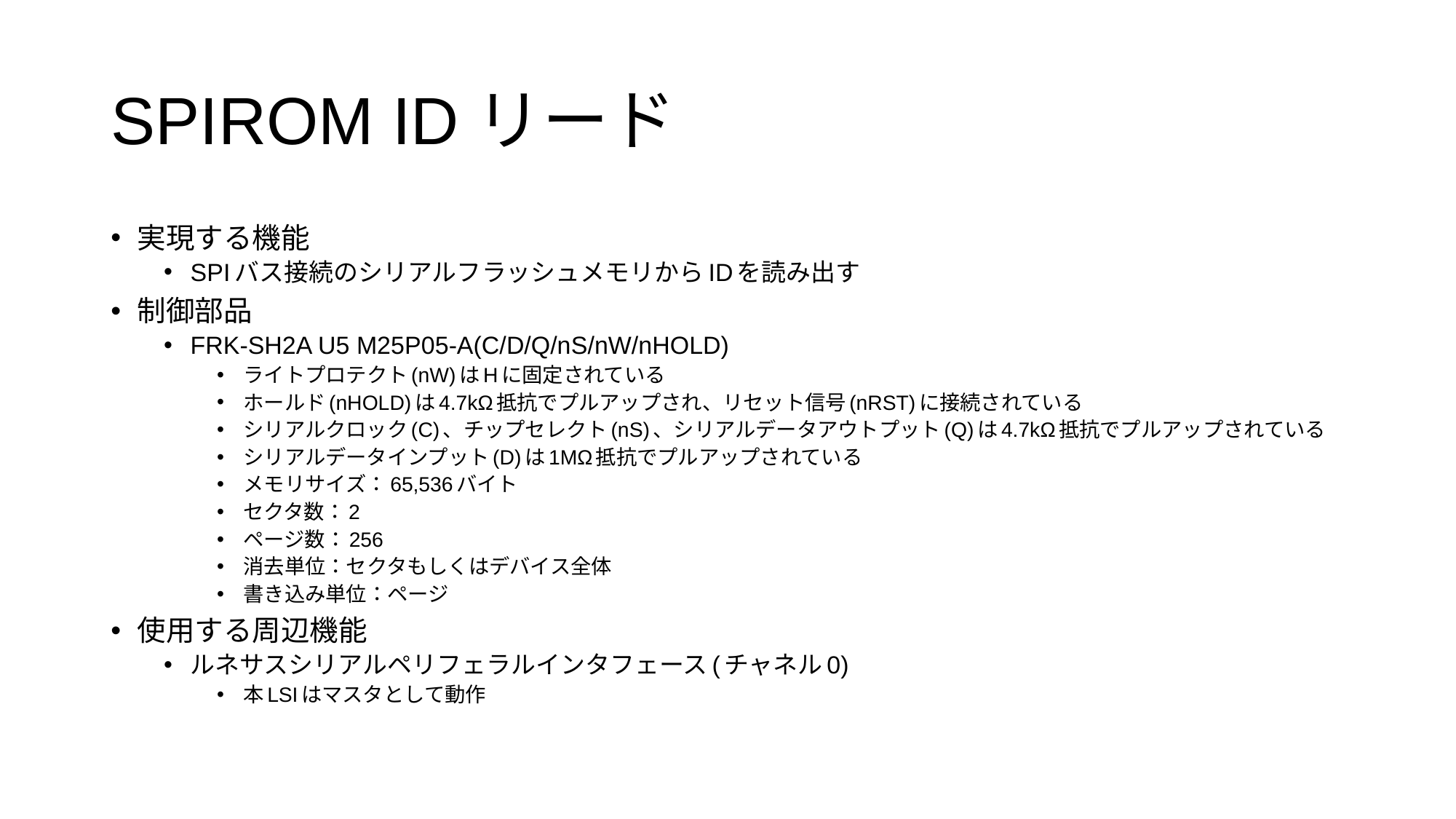

# SPIROM IDリード
実現する機能
SPIバス接続のシリアルフラッシュメモリからIDを読み出す
制御部品
FRK-SH2A U5 M25P05-A(C/D/Q/nS/nW/nHOLD)
ライトプロテクト(nW)はHに固定されている
ホールド(nHOLD)は4.7kΩ抵抗でプルアップされ、リセット信号(nRST)に接続されている
シリアルクロック(C)、チップセレクト(nS)、シリアルデータアウトプット(Q)は4.7kΩ抵抗でプルアップされている
シリアルデータインプット(D)は1MΩ抵抗でプルアップされている
メモリサイズ：65,536バイト
セクタ数：2
ページ数：256
消去単位：セクタもしくはデバイス全体
書き込み単位：ページ
使用する周辺機能
ルネサスシリアルペリフェラルインタフェース(チャネル0)
本LSIはマスタとして動作